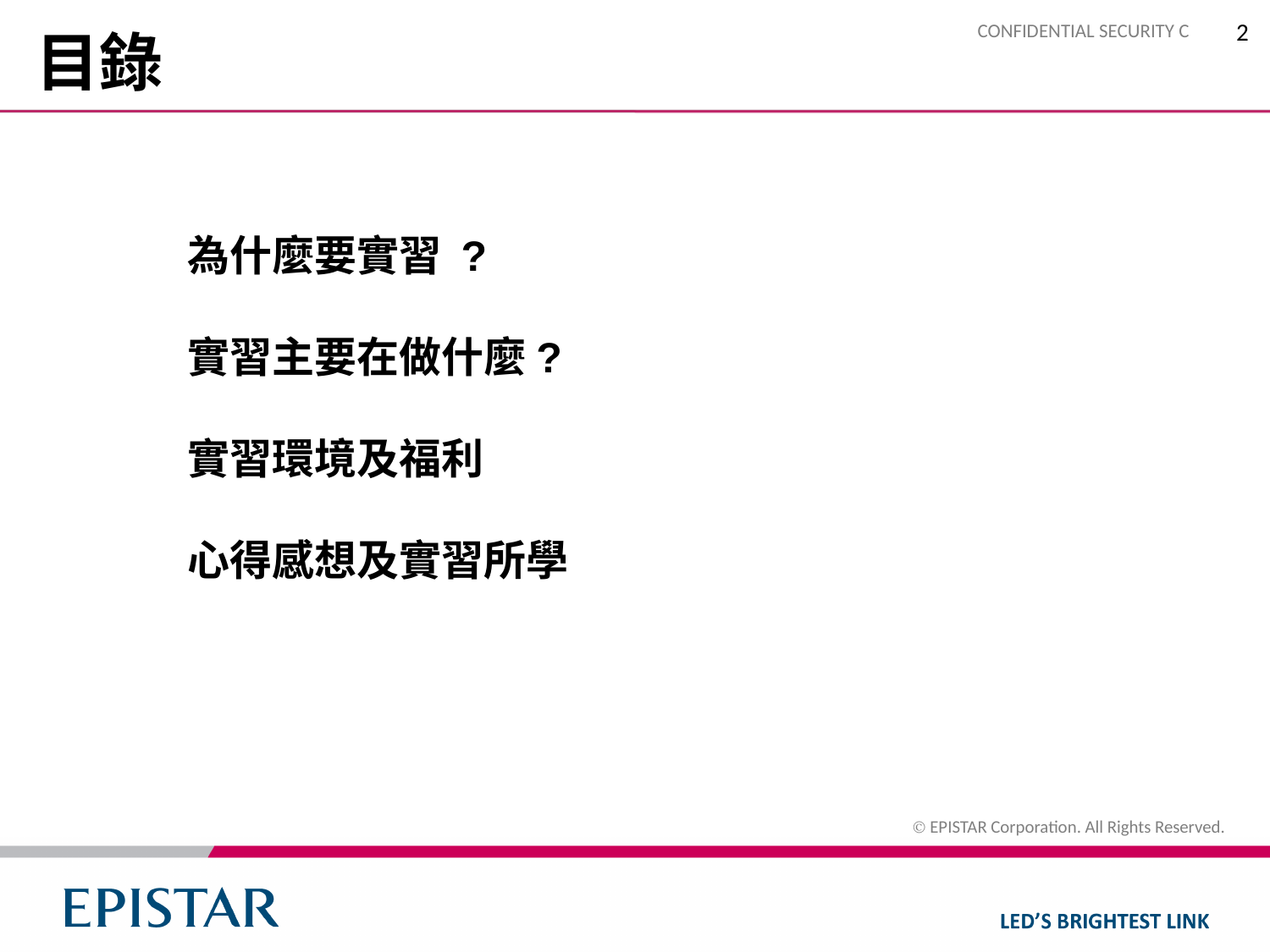

2
目錄
為什麼要實習 ?

實習主要在做什麼?

實習環境及福利

心得感想及實習所學